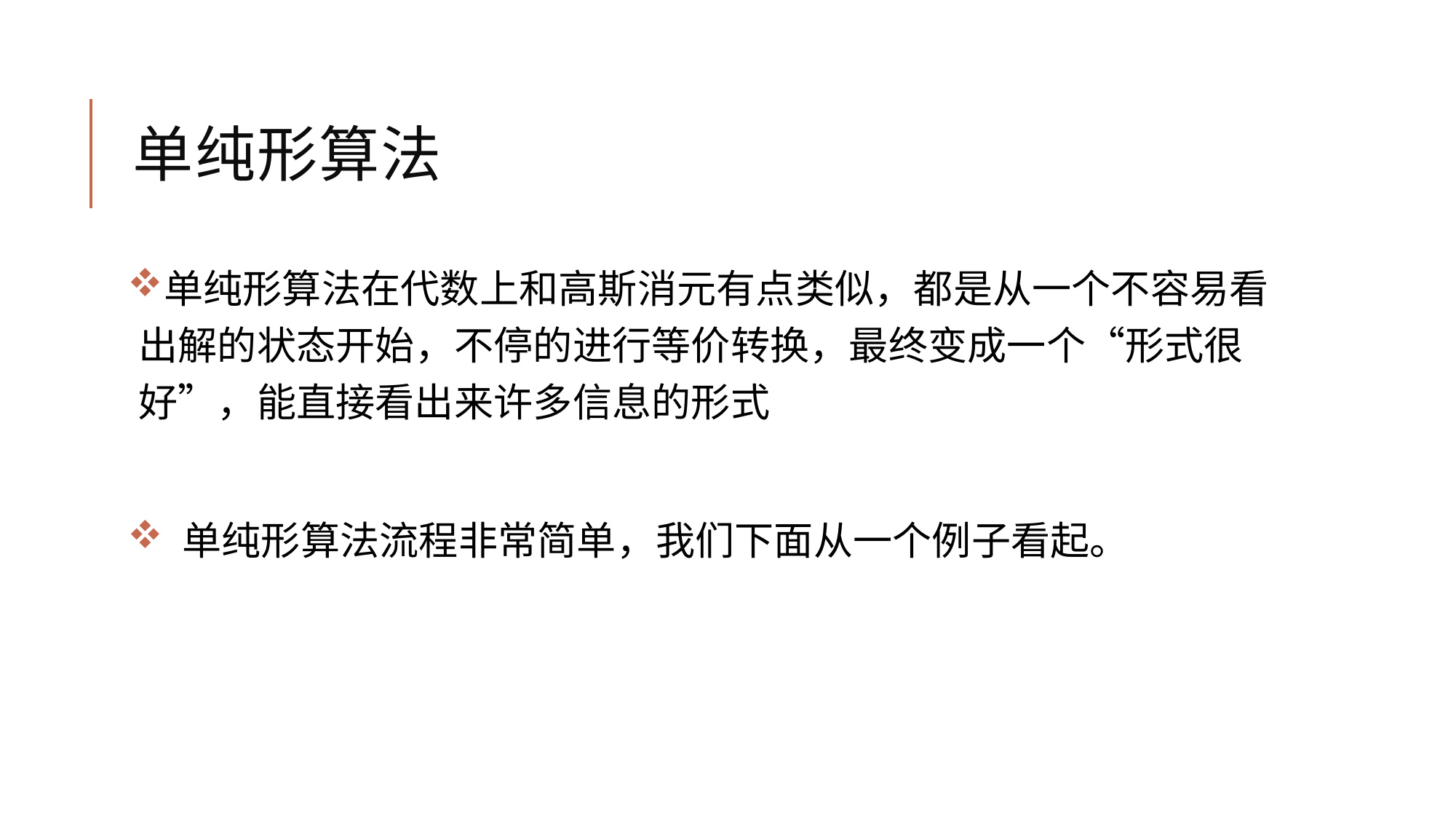

# 单纯形算法
单纯形算法在代数上和高斯消元有点类似，都是从一个不容易看出解的状态开始，不停的进行等价转换，最终变成一个“形式很好”，能直接看出来许多信息的形式

 单纯形算法流程非常简单，我们下面从一个例子看起。